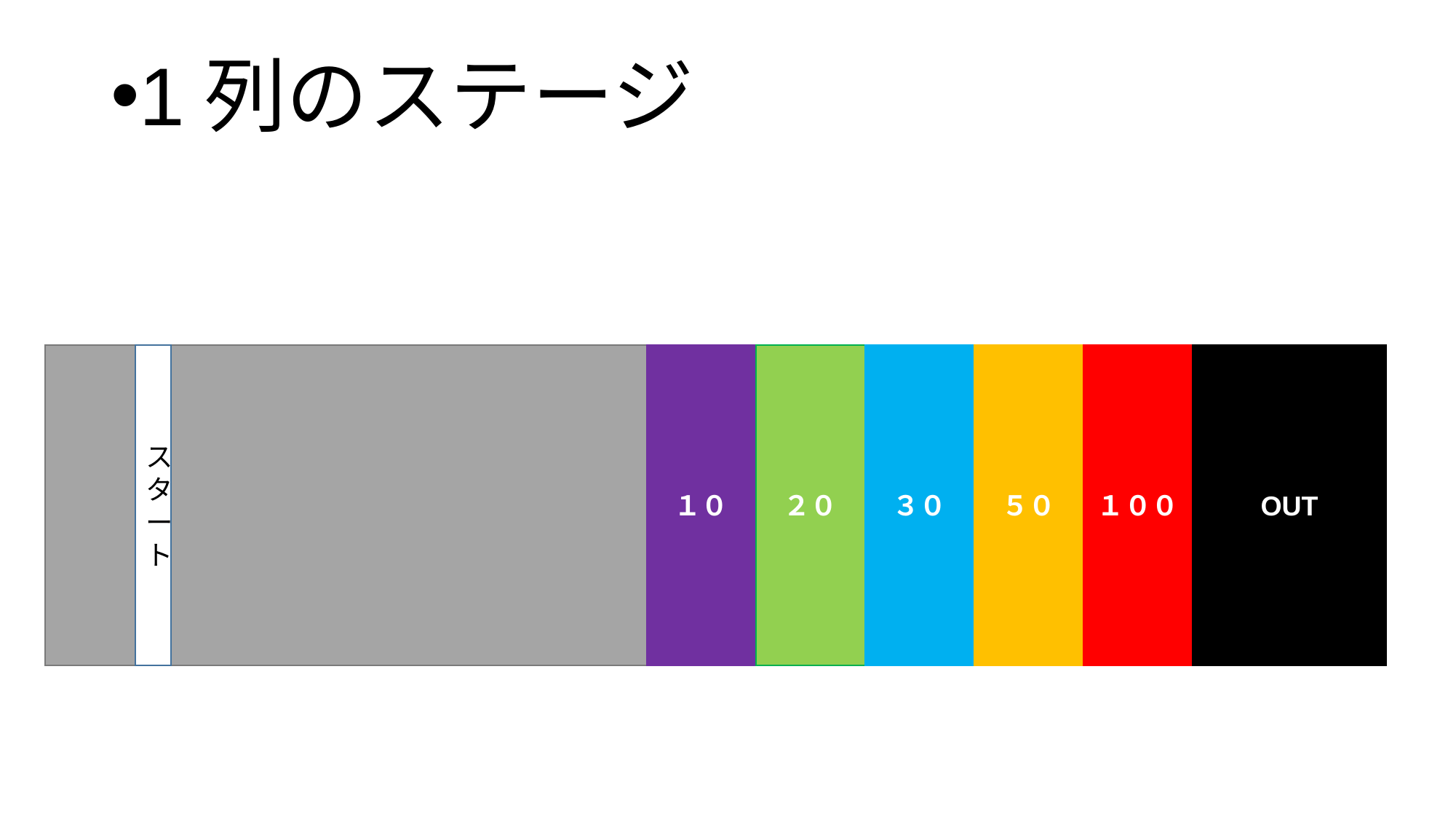

1列のステージ
２０
３０
５０
１００
OUT
１０
スタート